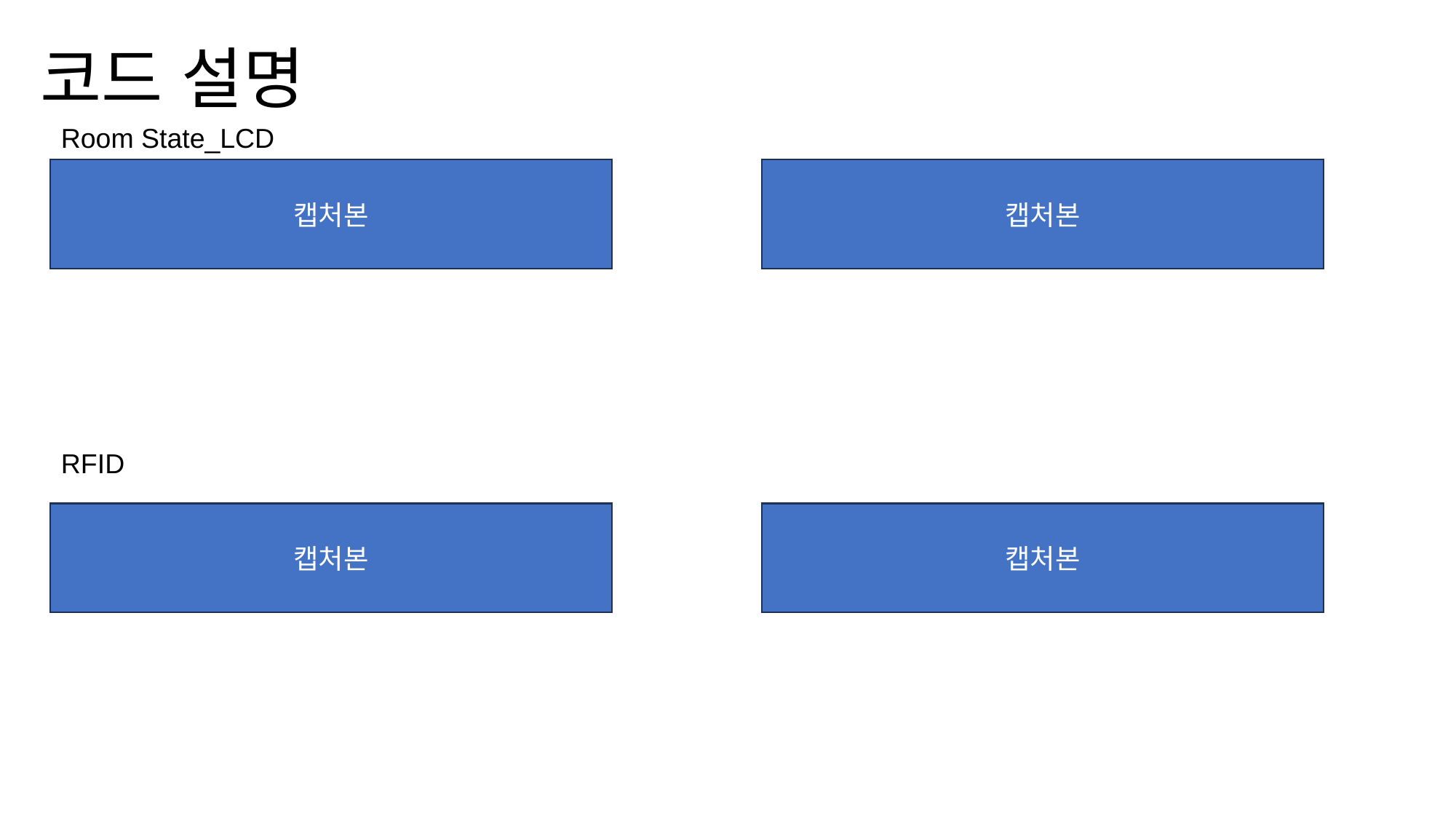

# 코드 설명
Room State_LCD
캡처본
캡처본
RFID
캡처본
캡처본